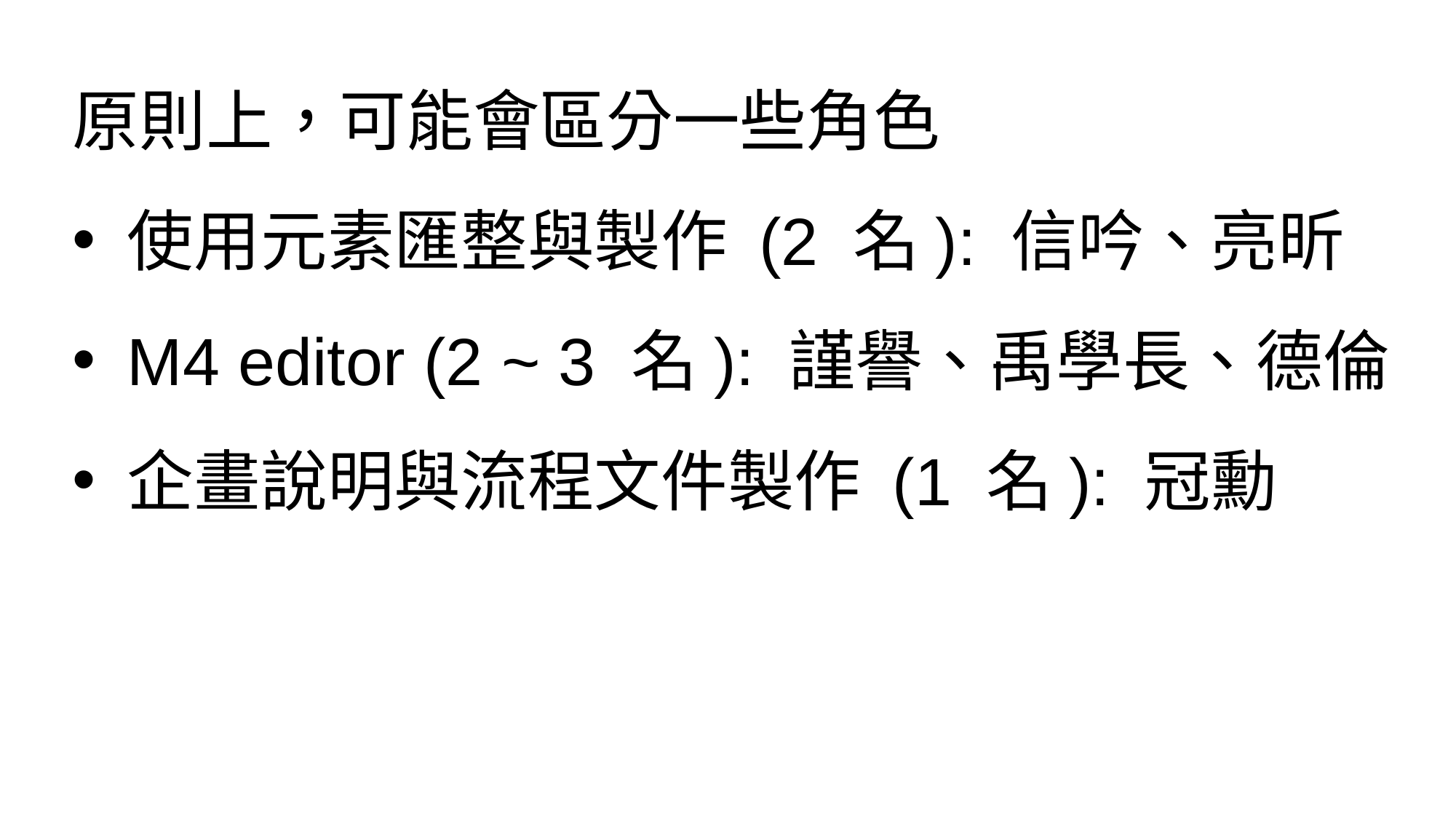

原則上，可能會區分一些角色
使用元素匯整與製作 (2 名): 信吟、亮昕
M4 editor (2 ~ 3 名): 謹譽、禹學長、德倫
企畫說明與流程文件製作 (1 名): 冠勳